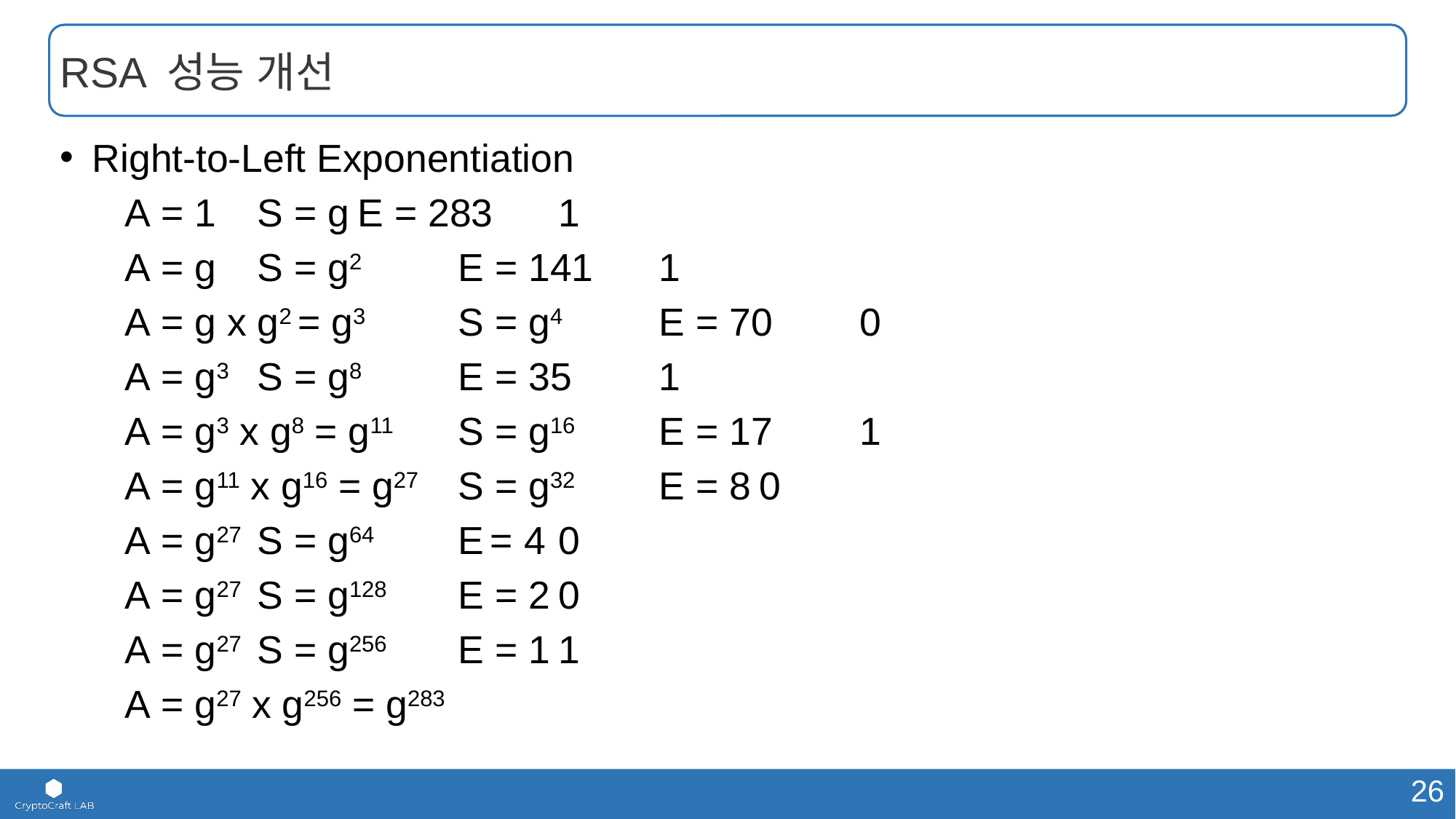

# RSA 성능 개선
Right-to-Left Exponentiation
A = 1			S = g		E = 283	1
A = g			S = g2		E = 141	1
A = g x g2 = g3		S = g4		E = 70		0
A = g3			S = g8		E = 35		1
A = g3 x g8 = g11		S = g16		E = 17		1
A = g11 x g16 = g27		S = g32		E = 8		0
A = g27			S = g64		E = 4		0
A = g27			S = g128	E = 2		0
A = g27			S = g256	E = 1		1
	   A = g27 x g256 = g283